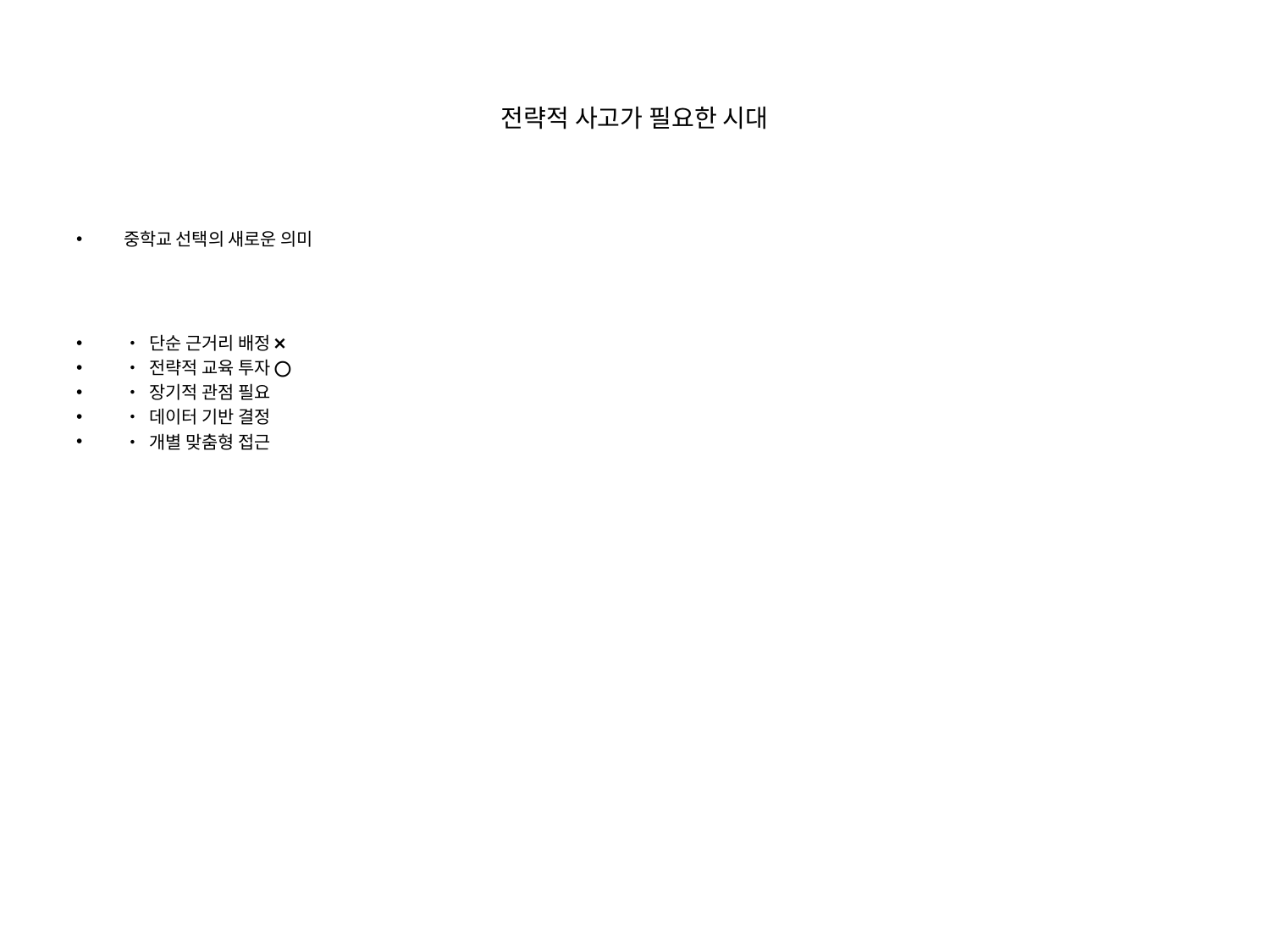

# 전략적 사고가 필요한 시대
중학교 선택의 새로운 의미

• 단순 근거리 배정 ❌
• 전략적 교육 투자 ⭕
• 장기적 관점 필요
• 데이터 기반 결정
• 개별 맞춤형 접근